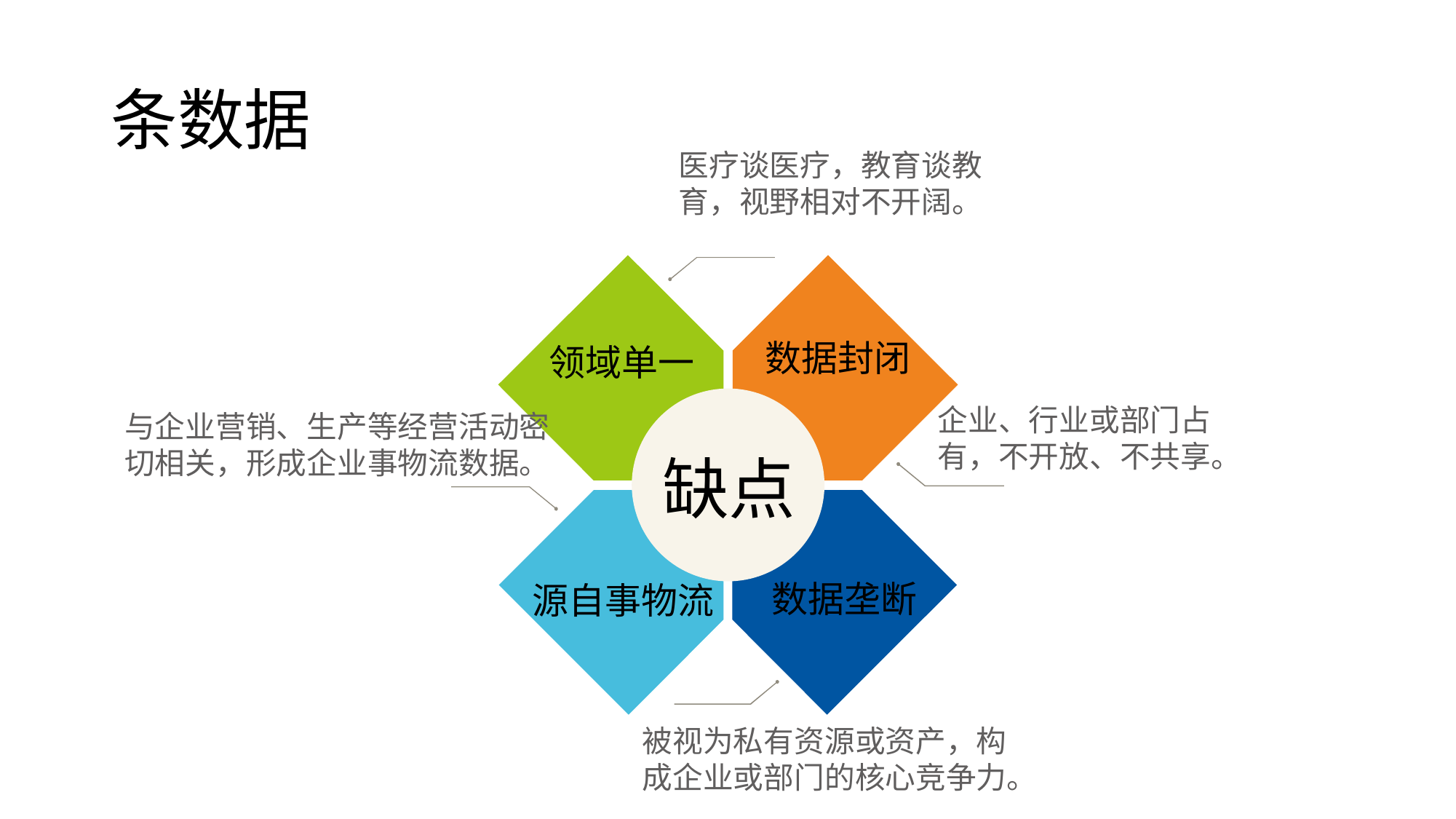

条数据
医疗谈医疗，教育谈教育，视野相对不开阔。

数据封闭
领域单一

企业、行业或部门占有，不开放、不共享。
与企业营销、生产等经营活动密切相关，形成企业事物流数据。
缺点

数据垄断
源自事物流

被视为私有资源或资产，构成企业或部门的核心竞争力。